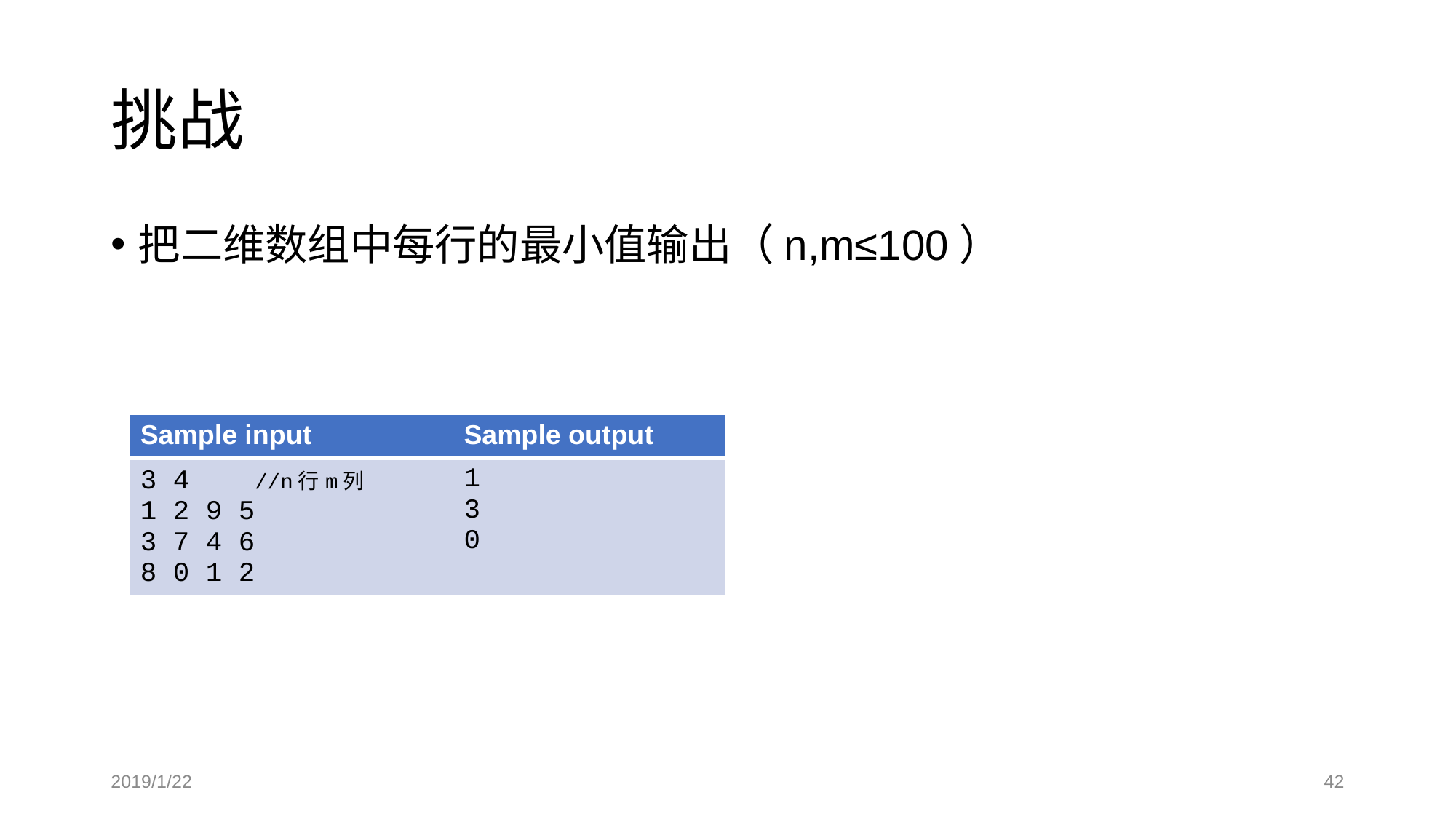

# 挑战
把二维数组中每行的最小值输出（n,m≤100）
| Sample input | Sample output |
| --- | --- |
| 3 4 //n行m列 1 2 9 5 3 7 4 6 8 0 1 2 | 1 3 0 |
2019/1/22
42